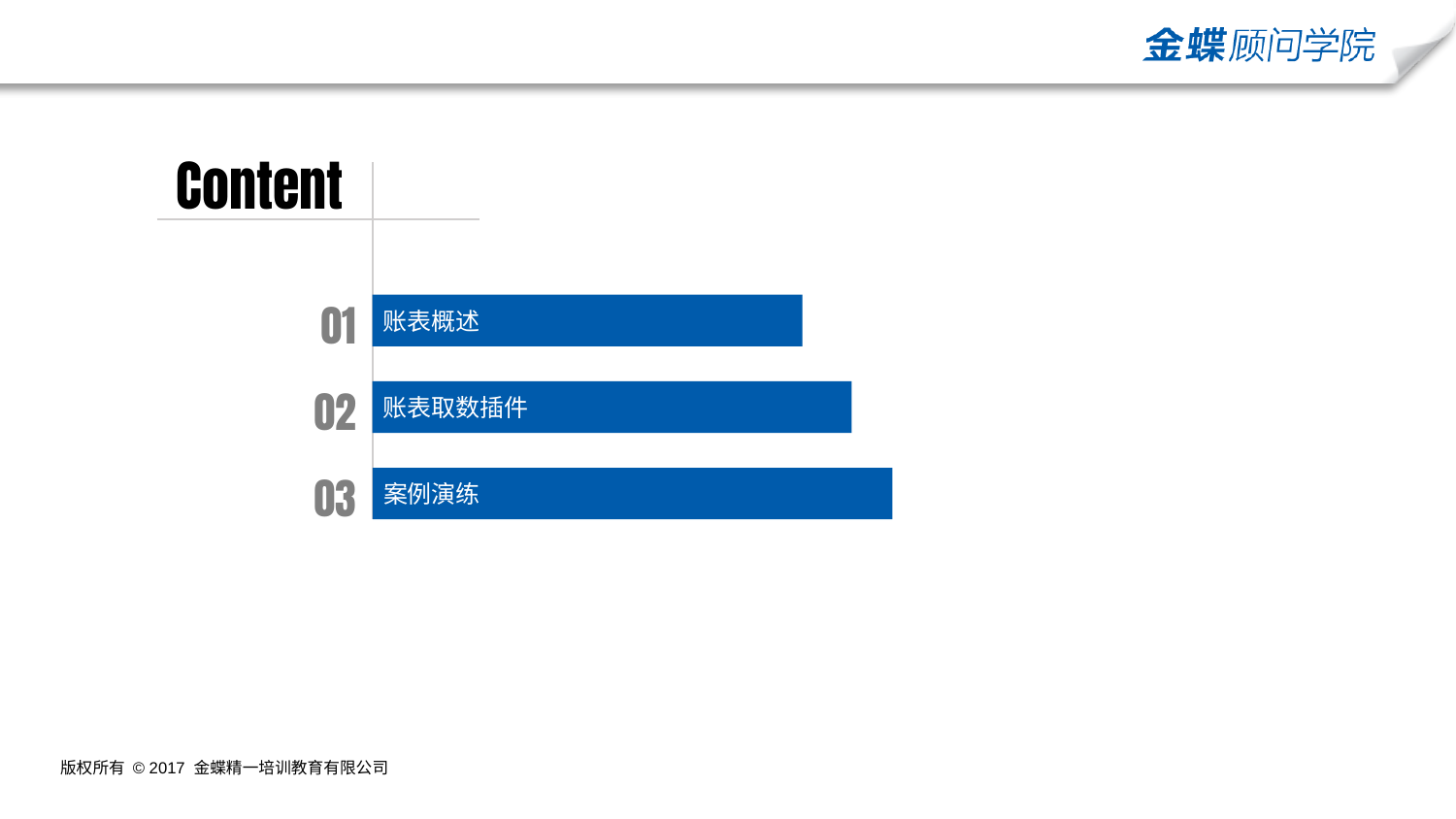

Content
01
账表概述
02
账表取数插件
03
案例演练